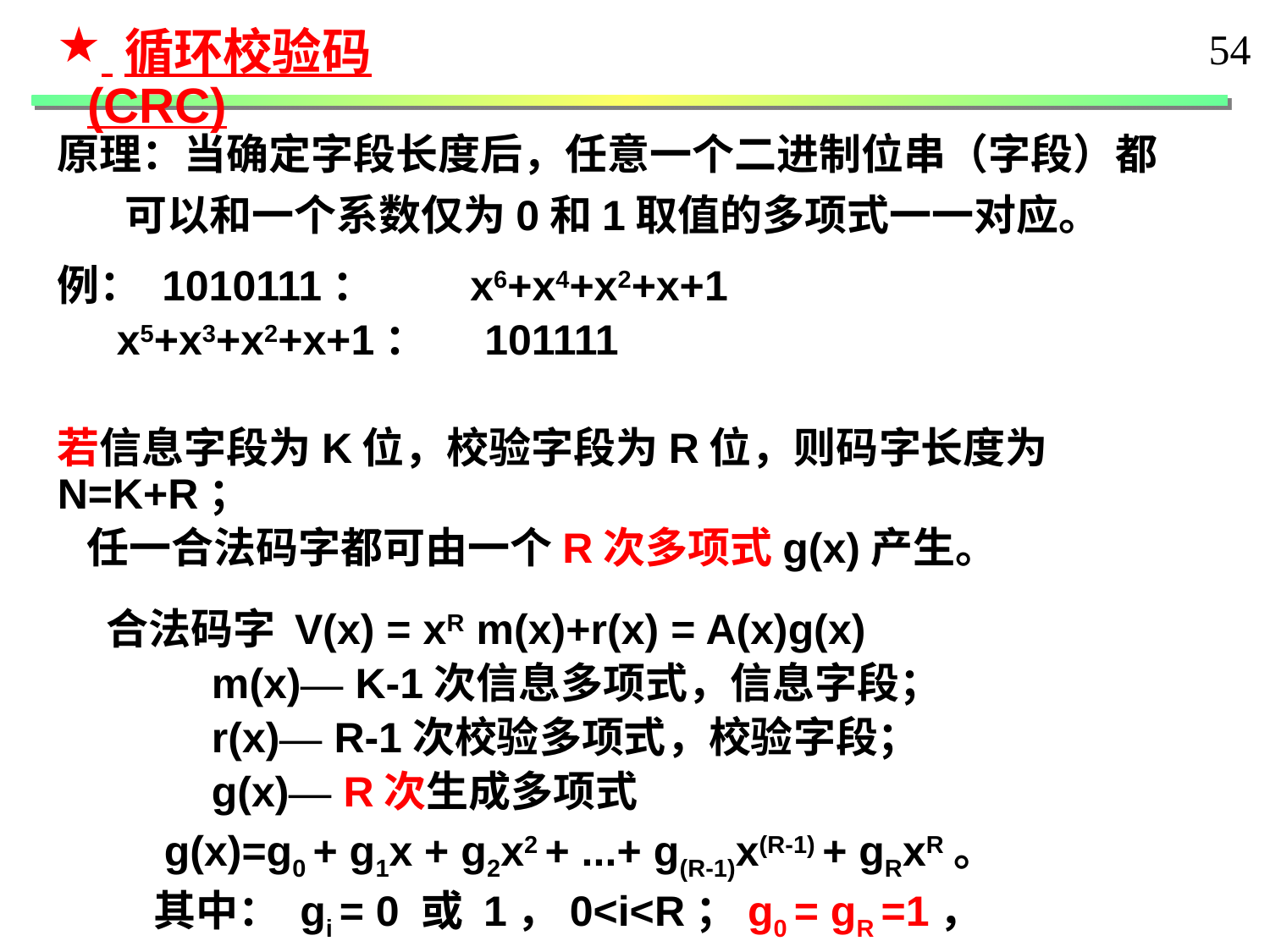

54
 循环校验码(CRC)

原理：当确定字段长度后，任意一个二进制位串（字段）都
      可以和一个系数仅为0和1取值的多项式一一对应。
例： 1010111：         x6+x4+x2+x+1
     x5+x3+x2+x+1：     101111

若信息字段为K位，校验字段为R位，则码字长度为N=K+R；
  任一合法码字都可由一个R次多项式g(x)产生。

    合法码字 V(x) = xR m(x)+r(x) = A(x)g(x)
             m(x)— K-1次信息多项式，信息字段；
             r(x)— R-1次校验多项式，校验字段；
             g(x)— R次生成多项式
         g(x)=g0 + g1x + g2x2 + ...+ g(R-1)x(R-1) + gRxR。
         其中： gi = 0 或 1，0<i<R；g0 = gR =1，